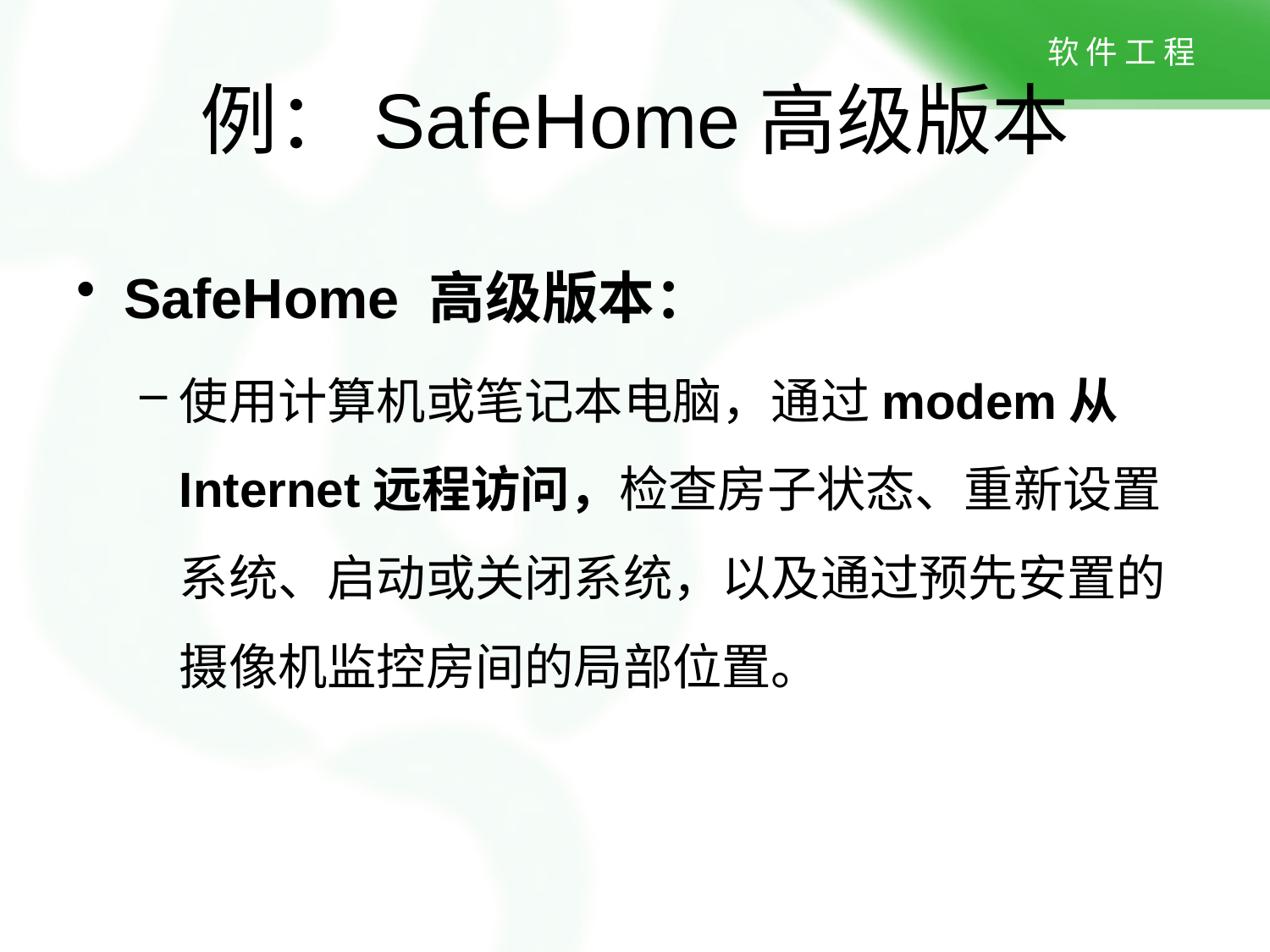

# 例：SafeHome高级版本
SafeHome 高级版本：
使用计算机或笔记本电脑，通过modem从Internet远程访问，检查房子状态、重新设置系统、启动或关闭系统，以及通过预先安置的摄像机监控房间的局部位置。